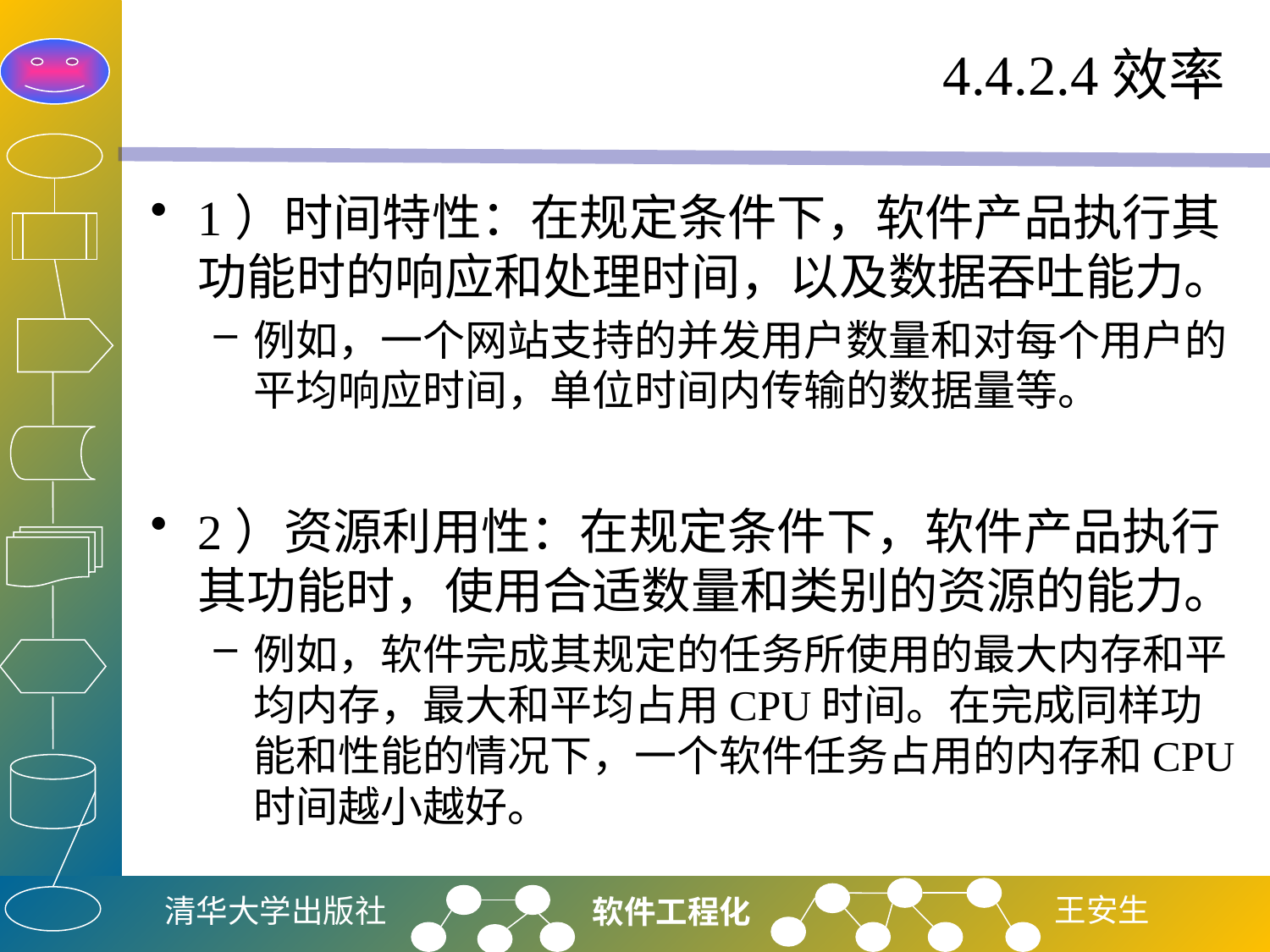

# 4.4.2.4效率
1）时间特性：在规定条件下，软件产品执行其功能时的响应和处理时间，以及数据吞吐能力。
例如，一个网站支持的并发用户数量和对每个用户的平均响应时间，单位时间内传输的数据量等。

2）资源利用性：在规定条件下，软件产品执行其功能时，使用合适数量和类别的资源的能力。
例如，软件完成其规定的任务所使用的最大内存和平均内存，最大和平均占用CPU时间。在完成同样功能和性能的情况下，一个软件任务占用的内存和CPU时间越小越好。